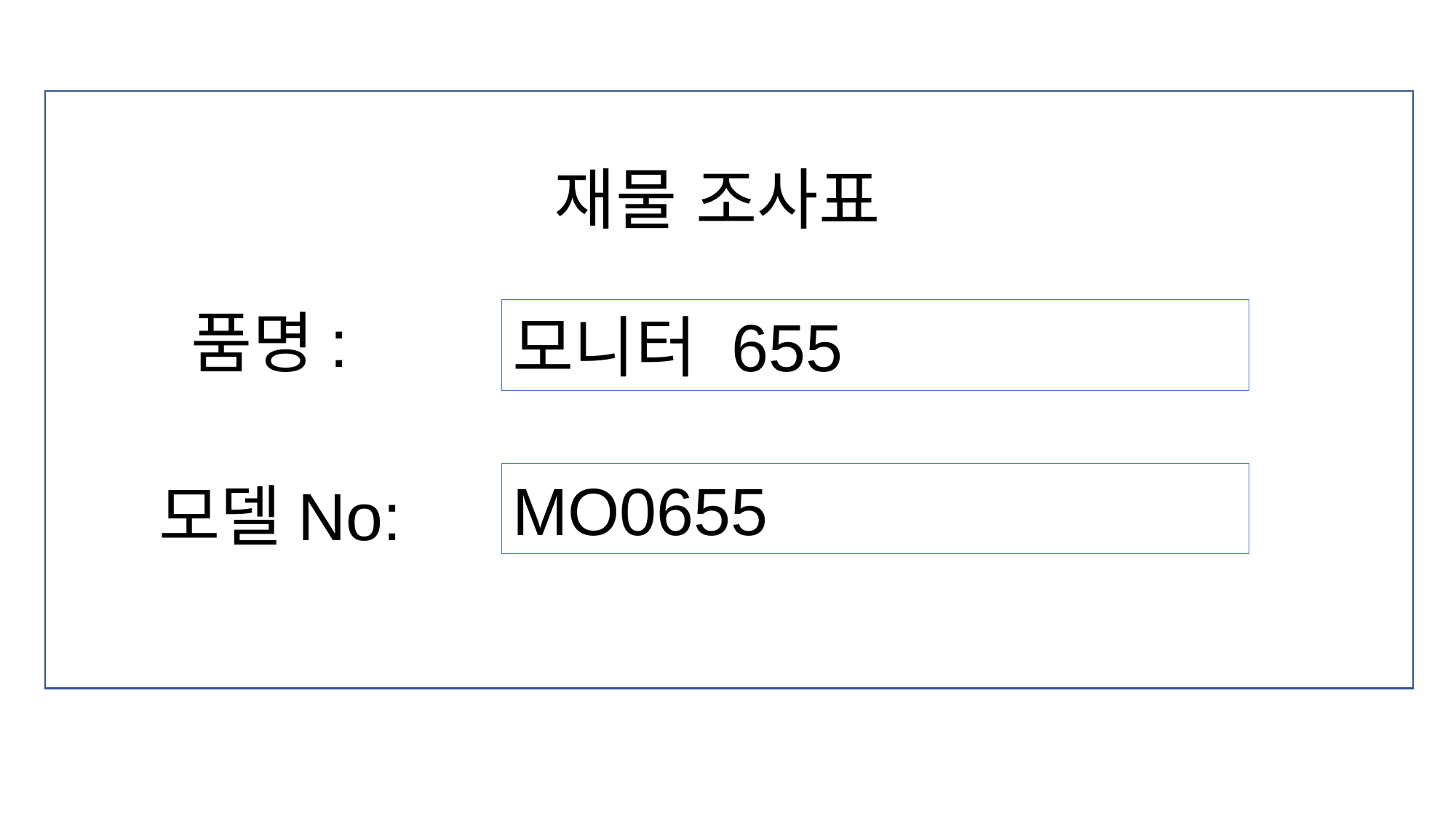

재물 조사표
품명:
모니터 655
MO0655
모델No: